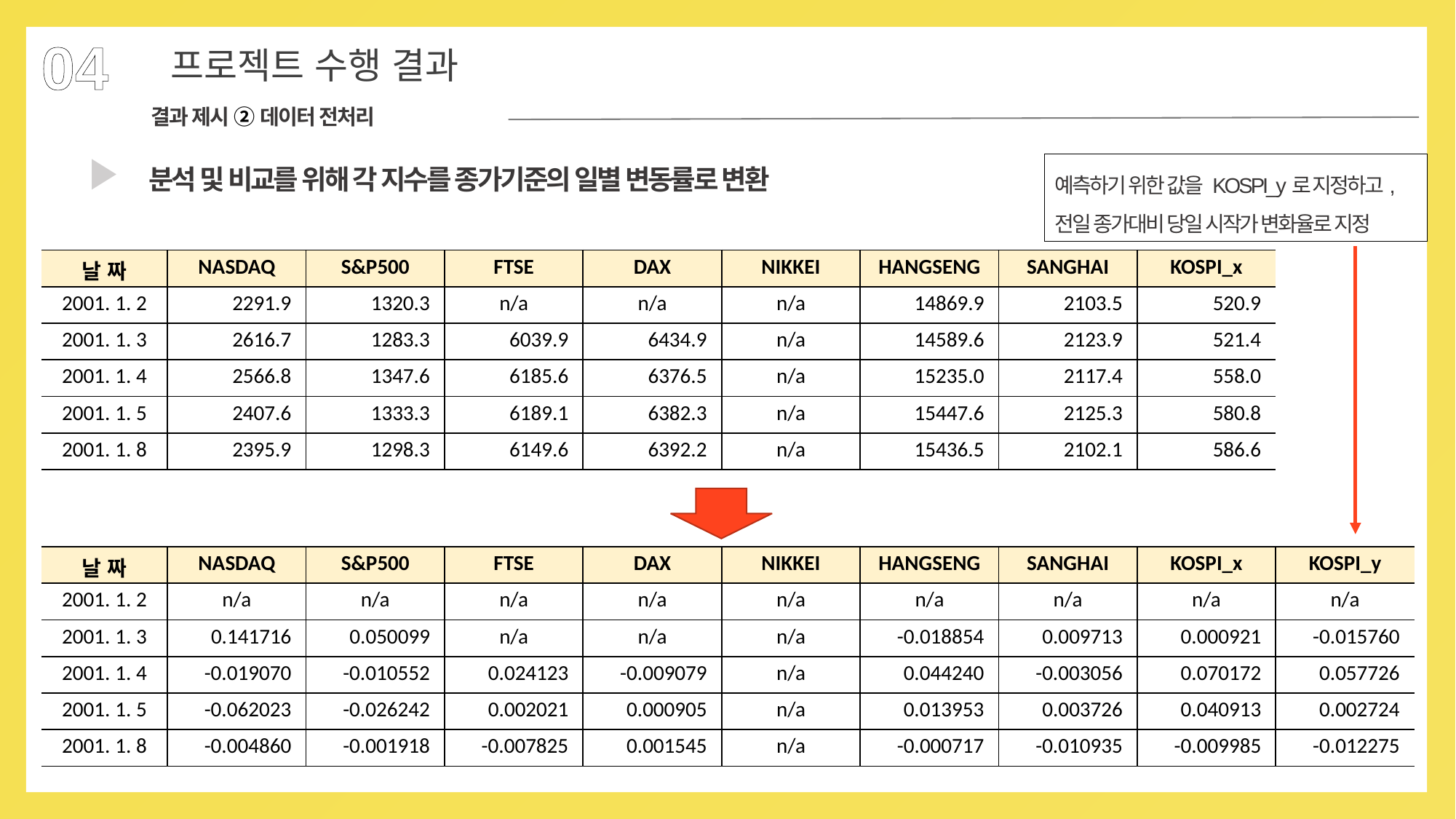

04

프로젝트 수행 결과
결과 제시 ② 데이터 전처리
▶
분석 및 비교를 위해 각 지수를 종가기준의 일별 변동률로 변환
예측하기 위한 값을 KOSPI_y로 지정하고, 전일 종가대비 당일 시작가 변화율로 지정
| 날 짜 | NASDAQ | S&P500 | FTSE | DAX | NIKKEI | HANGSENG | SANGHAI | KOSPI\_x |
| --- | --- | --- | --- | --- | --- | --- | --- | --- |
| 2001. 1. 2 | 2291.9 | 1320.3 | n/a | n/a | n/a | 14869.9 | 2103.5 | 520.9 |
| 2001. 1. 3 | 2616.7 | 1283.3 | 6039.9 | 6434.9 | n/a | 14589.6 | 2123.9 | 521.4 |
| 2001. 1. 4 | 2566.8 | 1347.6 | 6185.6 | 6376.5 | n/a | 15235.0 | 2117.4 | 558.0 |
| 2001. 1. 5 | 2407.6 | 1333.3 | 6189.1 | 6382.3 | n/a | 15447.6 | 2125.3 | 580.8 |
| 2001. 1. 8 | 2395.9 | 1298.3 | 6149.6 | 6392.2 | n/a | 15436.5 | 2102.1 | 586.6 |

| 날 짜 | NASDAQ | S&P500 | FTSE | DAX | NIKKEI | HANGSENG | SANGHAI | KOSPI\_x | KOSPI\_y |
| --- | --- | --- | --- | --- | --- | --- | --- | --- | --- |
| 2001. 1. 2 | n/a | n/a | n/a | n/a | n/a | n/a | n/a | n/a | n/a |
| 2001. 1. 3 | 0.141716 | 0.050099 | n/a | n/a | n/a | -0.018854 | 0.009713 | 0.000921 | -0.015760 |
| 2001. 1. 4 | -0.019070 | -0.010552 | 0.024123 | -0.009079 | n/a | 0.044240 | -0.003056 | 0.070172 | 0.057726 |
| 2001. 1. 5 | -0.062023 | -0.026242 | 0.002021 | 0.000905 | n/a | 0.013953 | 0.003726 | 0.040913 | 0.002724 |
| 2001. 1. 8 | -0.004860 | -0.001918 | -0.007825 | 0.001545 | n/a | -0.000717 | -0.010935 | -0.009985 | -0.012275 |